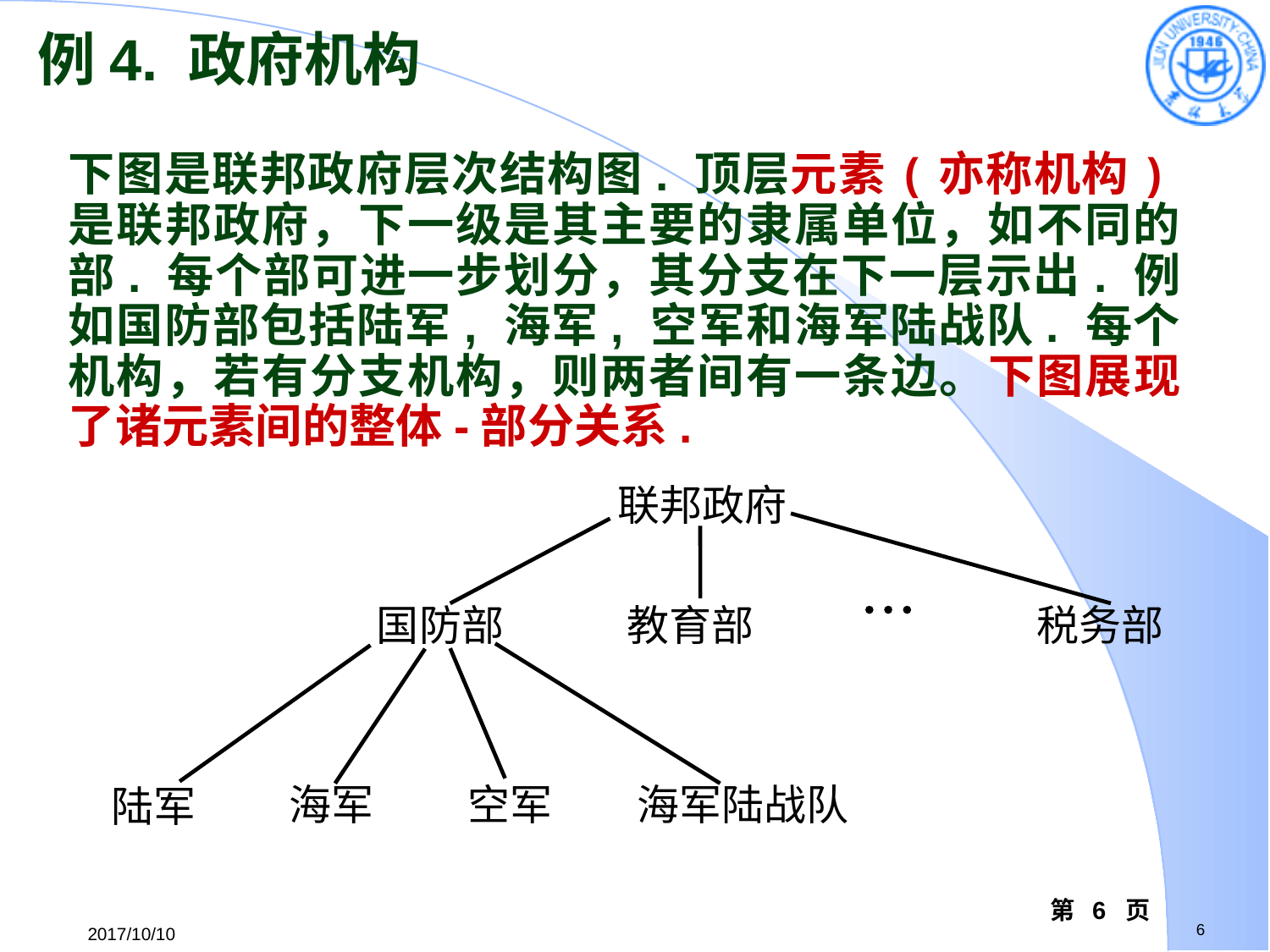

例4. 政府机构
下图是联邦政府层次结构图. 顶层元素(亦称机构)是联邦政府，下一级是其主要的隶属单位，如不同的部. 每个部可进一步划分，其分支在下一层示出. 例如国防部包括陆军, 海军, 空军和海军陆战队. 每个机构，若有分支机构，则两者间有一条边。下图展现了诸元素间的整体-部分关系.
联邦政府

…
国防部
教育部
税务部

空军
海军
海军陆战队
陆军
第  6  页